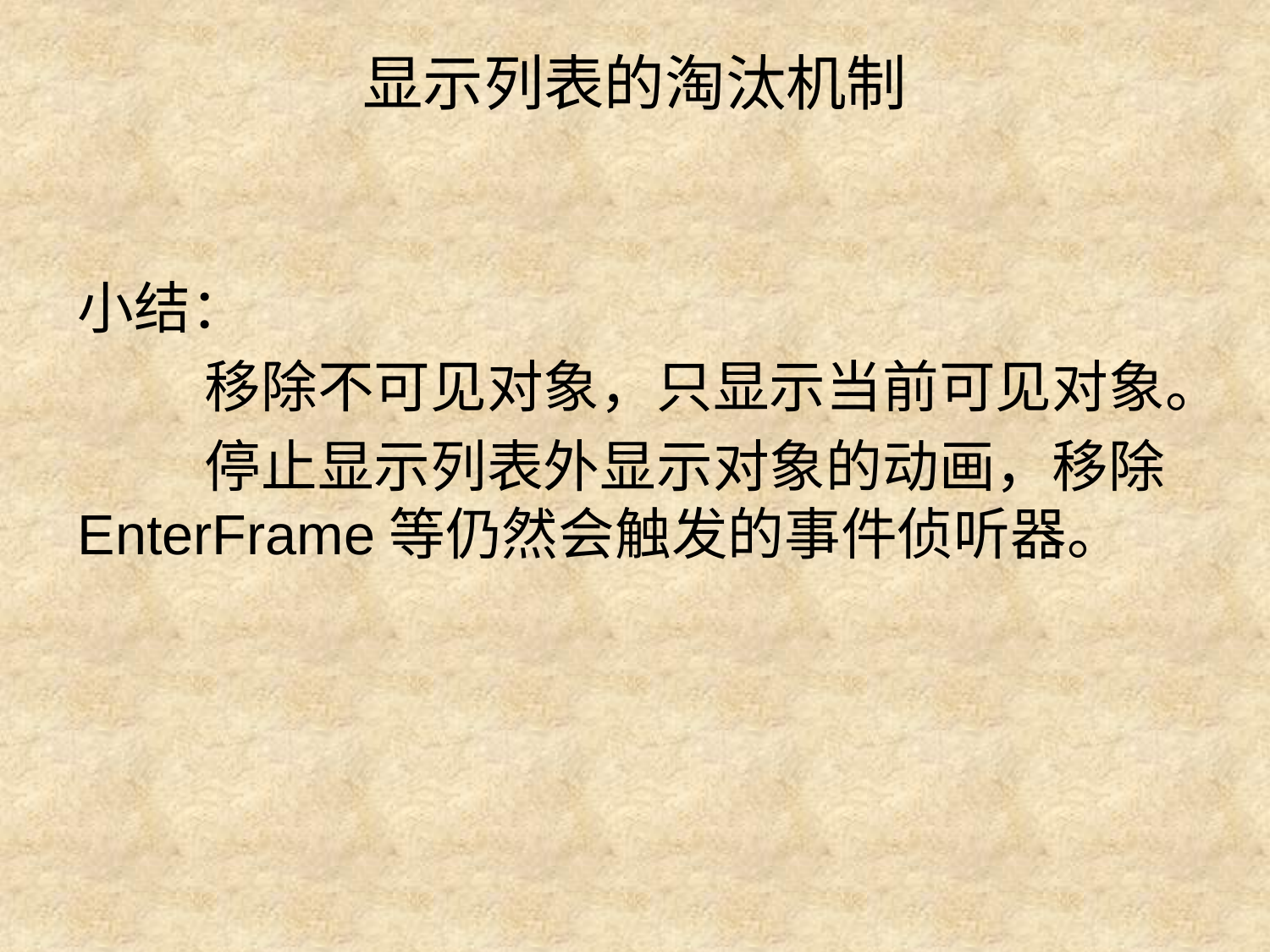

# 显示列表的淘汰机制
小结：
	移除不可见对象，只显示当前可见对象。
	停止显示列表外显示对象的动画，移除EnterFrame等仍然会触发的事件侦听器。